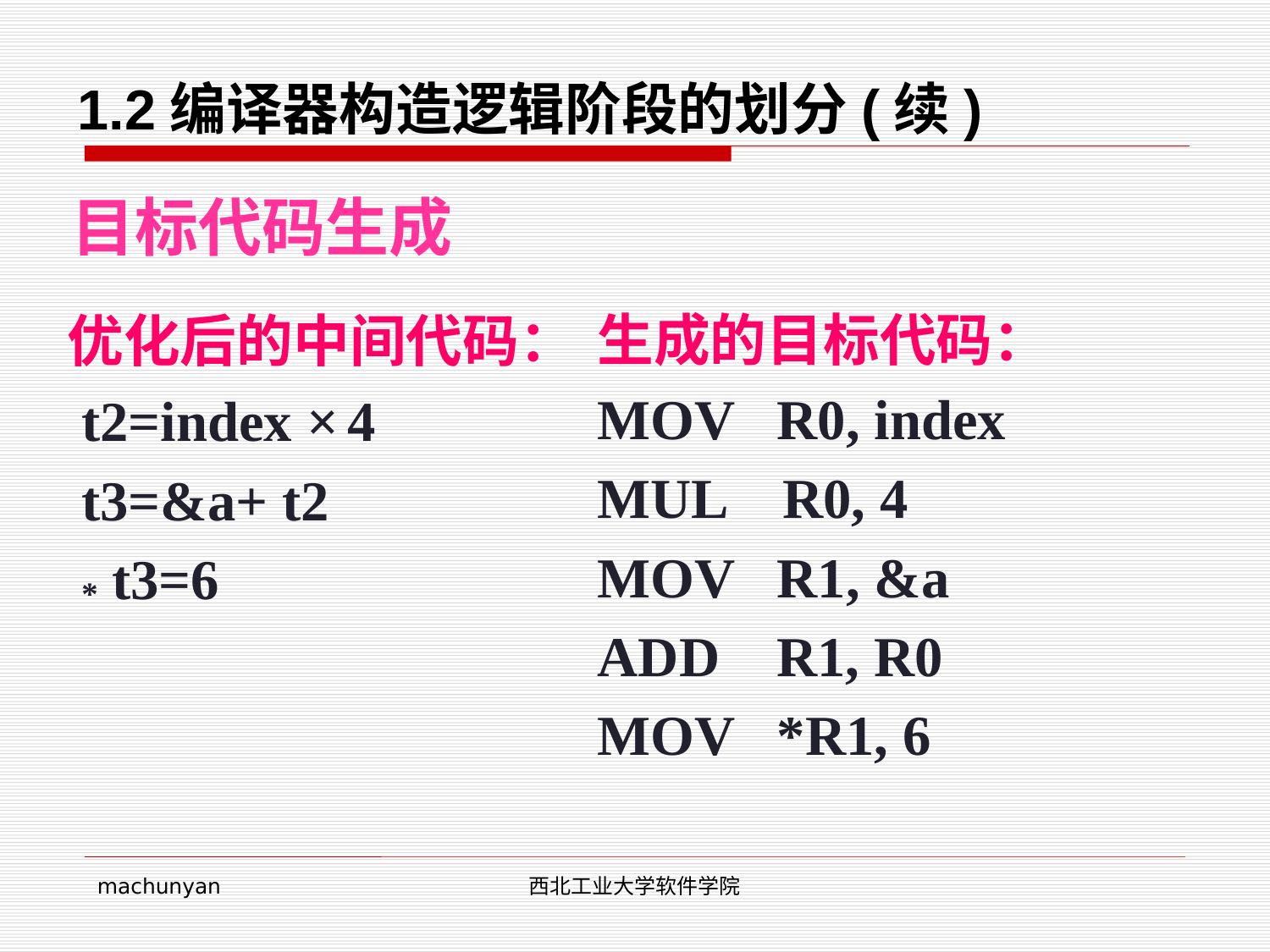

1.2编译器构造逻辑阶段的划分(续)
目标代码生成
生成的目标代码：
MOV   R0, index
MUL    R0, 4
MOV   R1, &a
ADD    R1, R0
MOV   *R1, 6
优化后的中间代码：
 t2=index × 4
 t3=&a+ t2
 * t3=6
machunyan
西北工业大学软件学院
31